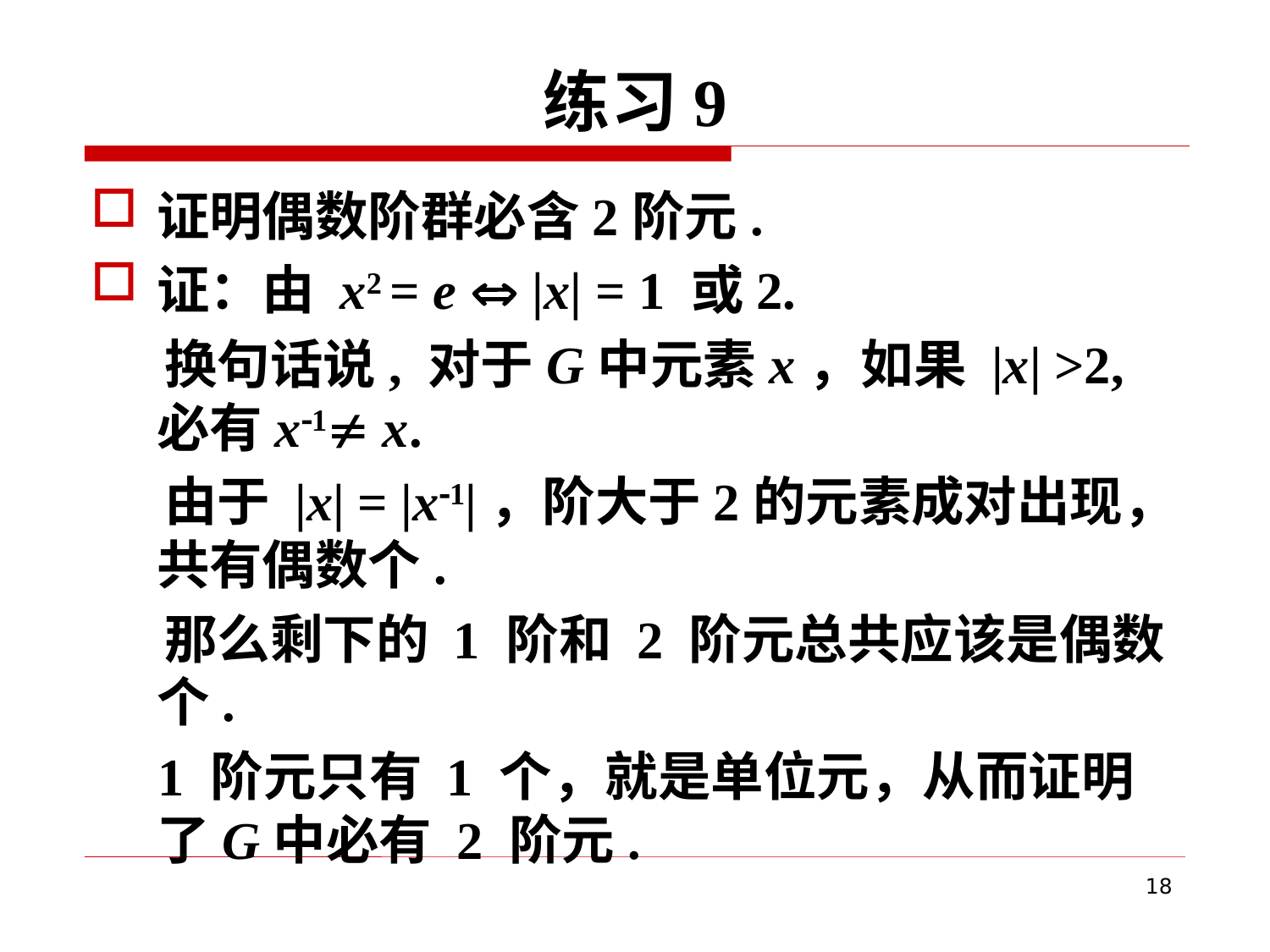

# 练习9
证明偶数阶群必含2阶元.
证：由 x2 = e ⇔ |x| = 1 或2.
     换句话说, 对于G中元素x，如果 |x| >2, 必有x−1≠ x.
     由于 |x| = |x−1|，阶大于2的元素成对出现，共有偶数个.
     那么剩下的 1 阶和 2 阶元总共应该是偶数个.
     1 阶元只有 1 个，就是单位元，从而证明了G中必有 2 阶元.
18